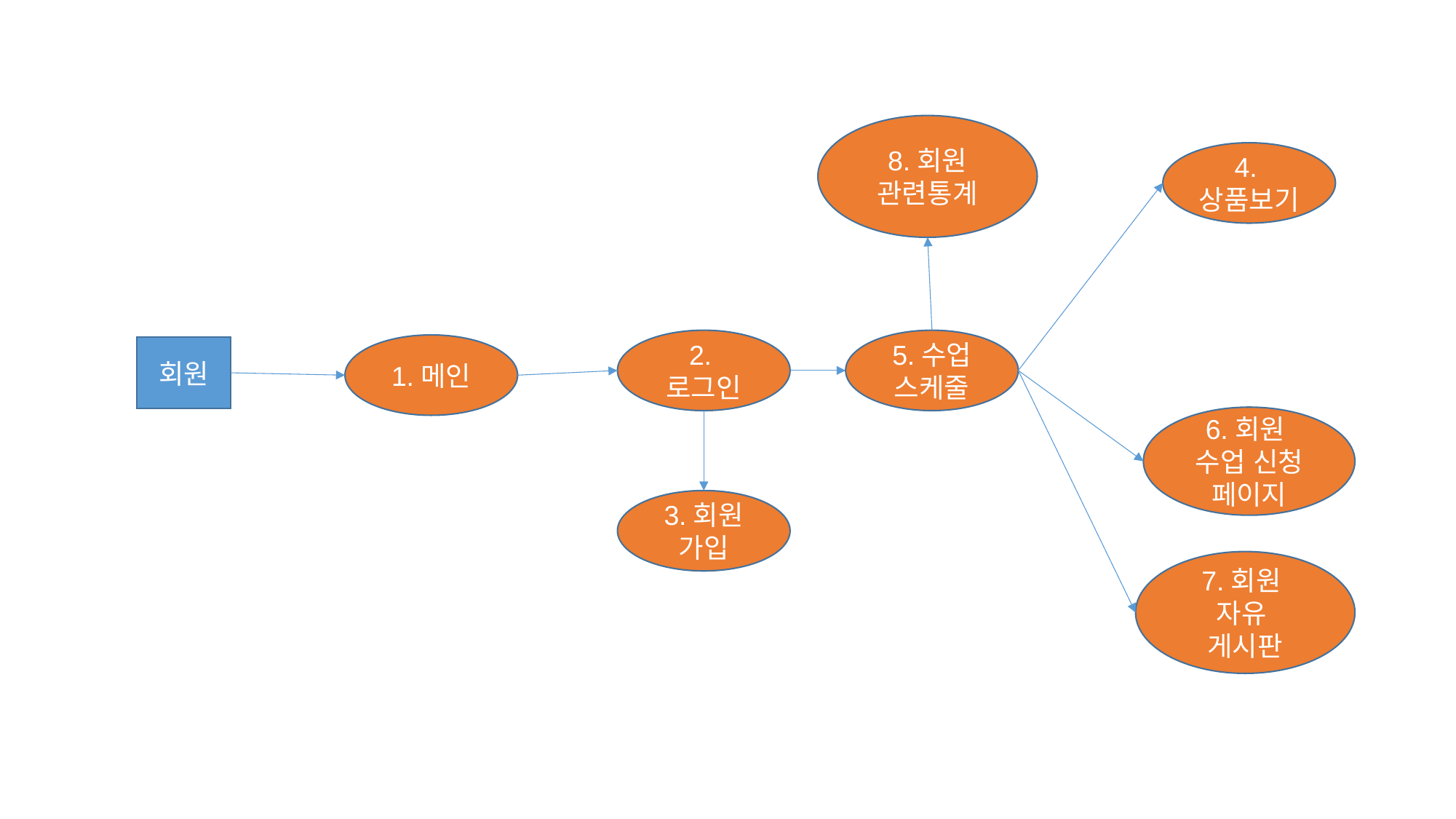

관리자
8.출결 관리
3.강사신청
페이지
1.회원관리
강사
2.매출
관리
8.회원 관련통계
4.상품보기
2.로그인
5.수업 스케줄
1.메인
회원
6.회원
수업 신청 페이지
3.회원 가입
7.회원
자유
게시판